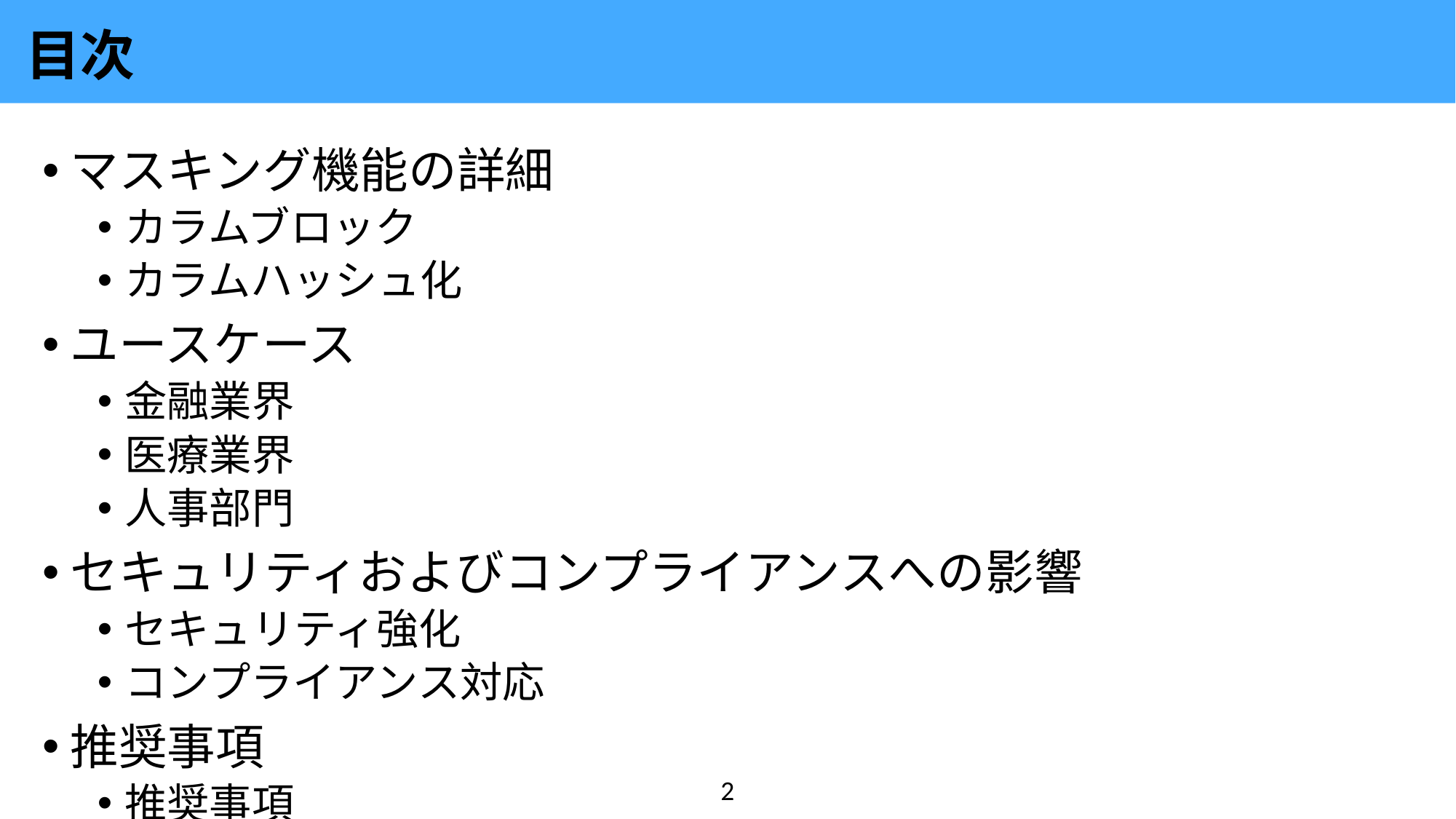

# 目次
マスキング機能の詳細
カラムブロック
カラムハッシュ化
ユースケース
金融業界
医療業界
人事部門
セキュリティおよびコンプライアンスへの影響
セキュリティ強化
コンプライアンス対応
推奨事項
推奨事項
今後検討すべき点